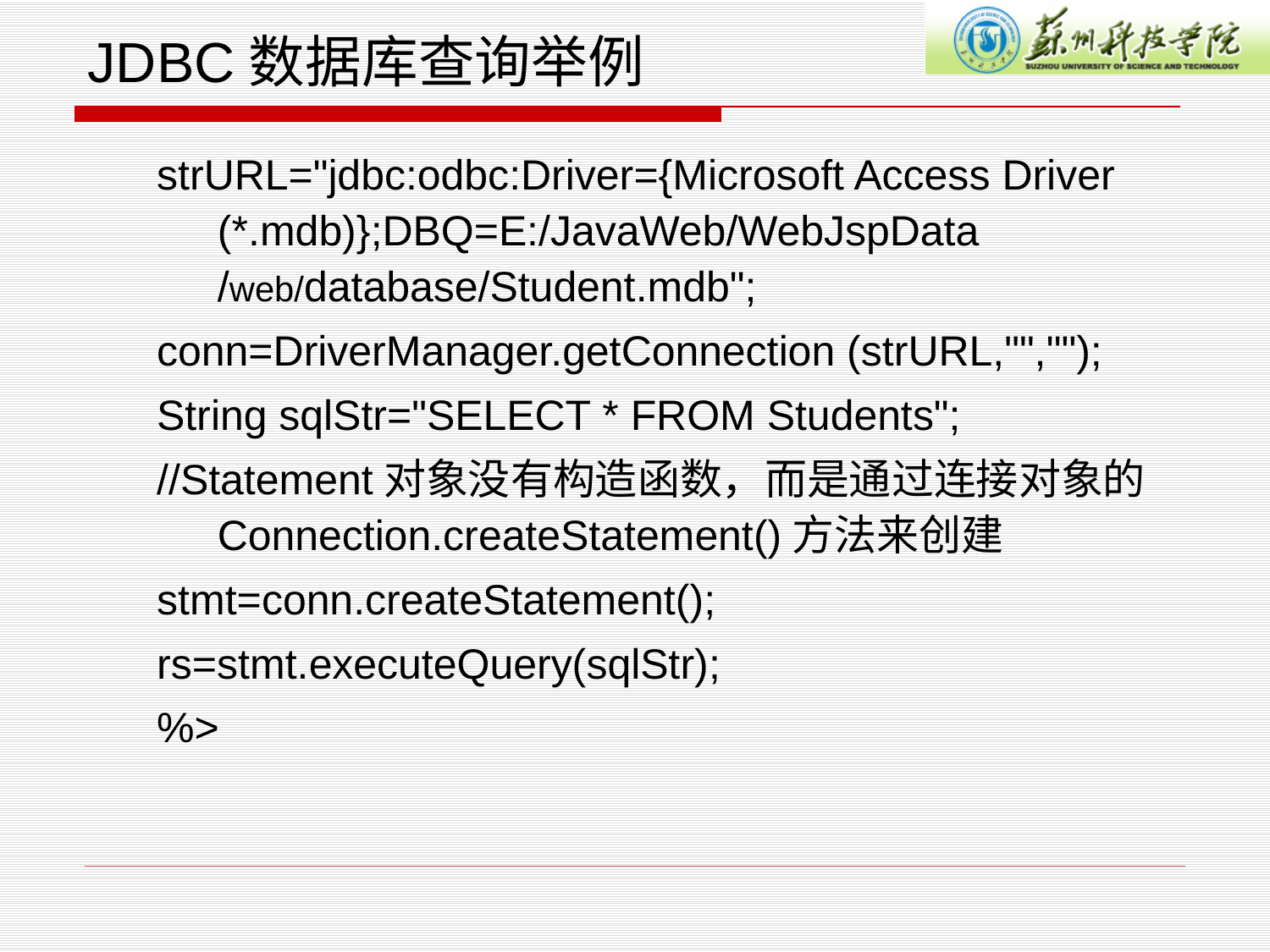

# JDBC数据库查询举例
strURL="jdbc:odbc:Driver={Microsoft Access Driver (*.mdb)};DBQ=E:/JavaWeb/WebJspData /web/database/Student.mdb";
conn=DriverManager.getConnection (strURL,"","");
String sqlStr="SELECT * FROM Students";
//Statement对象没有构造函数，而是通过连接对象的Connection.createStatement()方法来创建
stmt=conn.createStatement();
rs=stmt.executeQuery(sqlStr);
%>